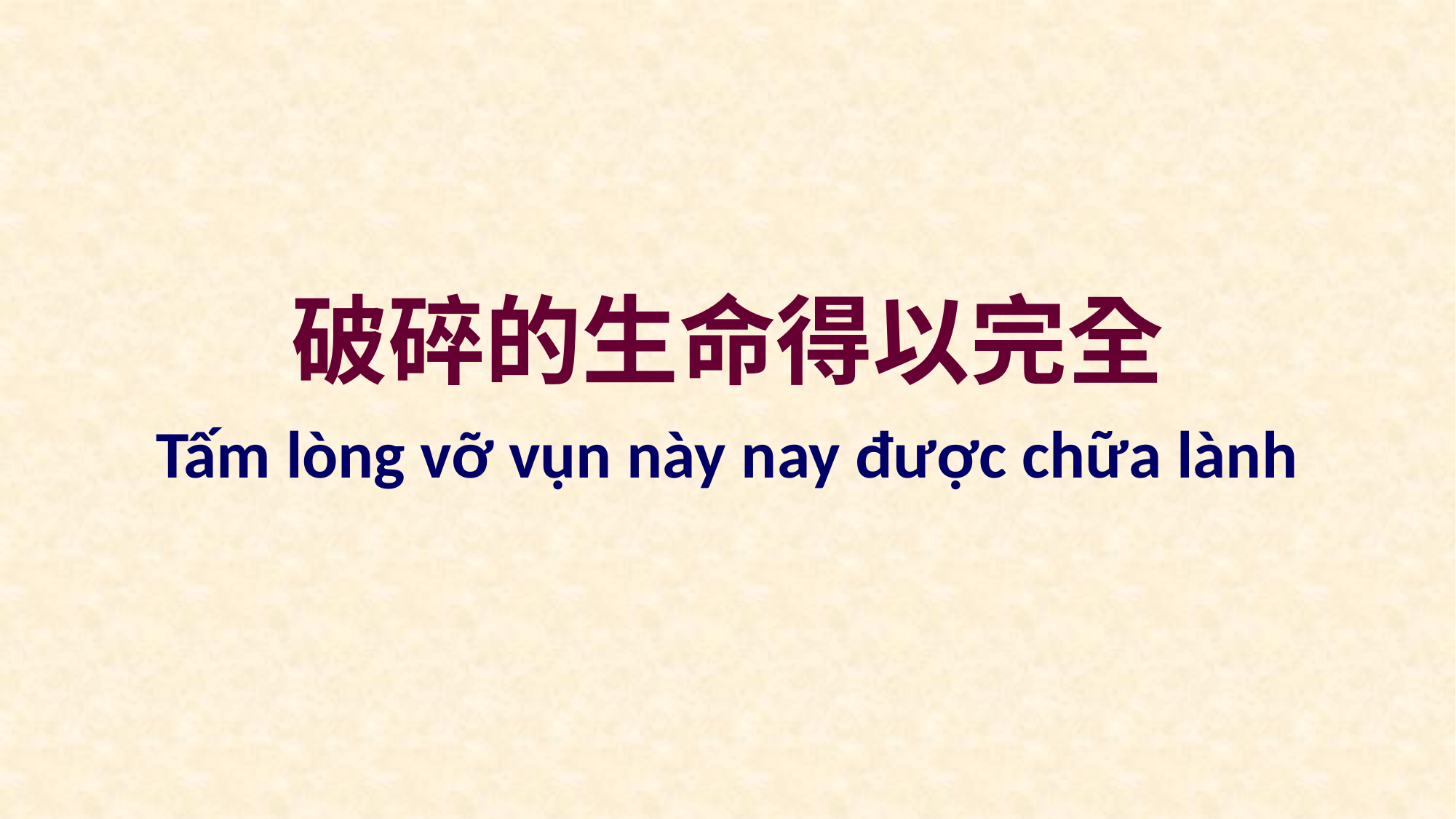

破碎的生命得以完全
Tấm lòng vỡ vụn này nay được chữa lành